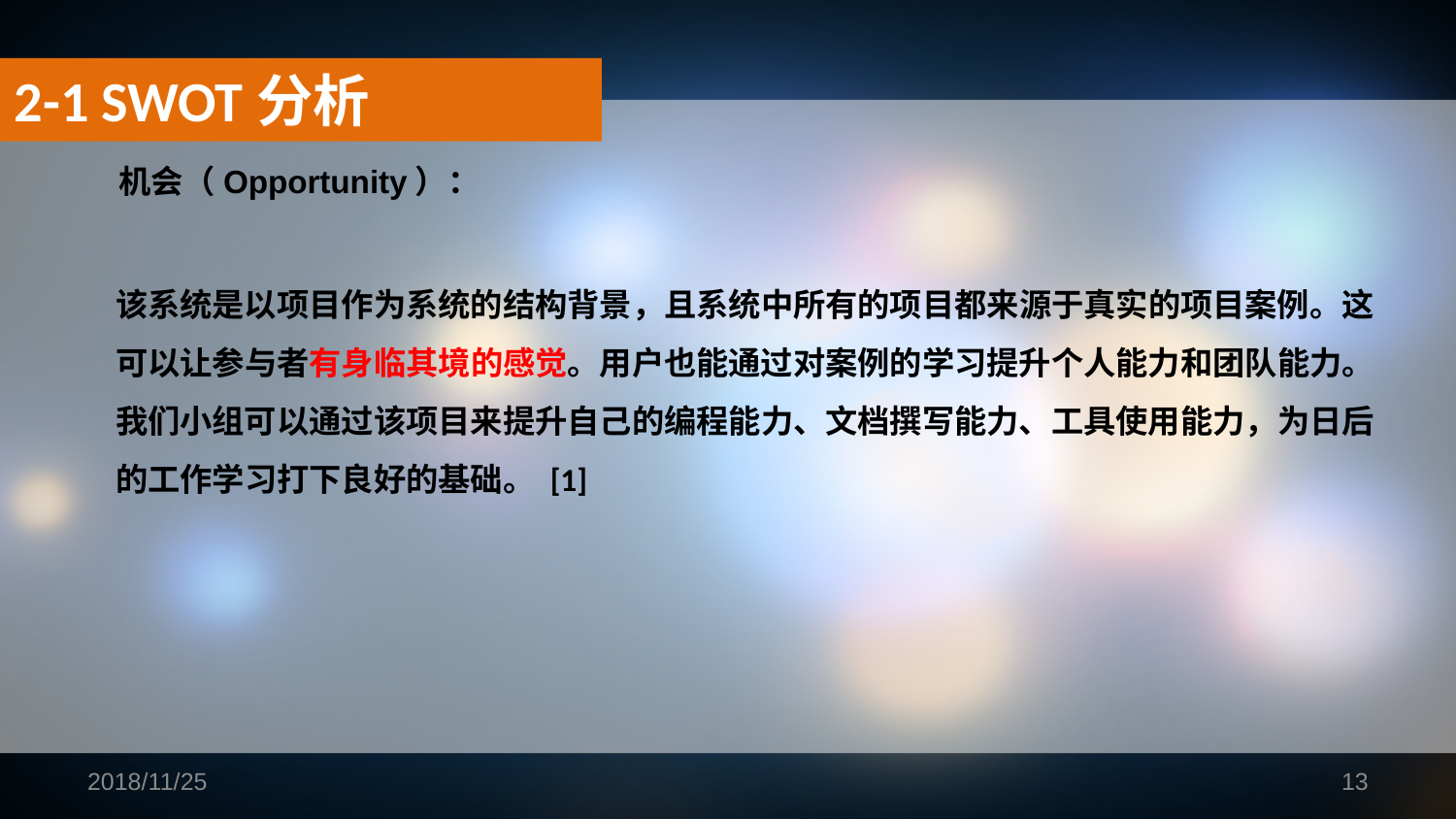

2-1 SWOT分析

机会（Opportunity）：
该系统是以项目作为系统的结构背景，且系统中所有的项目都来源于真实的项目案例。这可以让参与者有身临其境的感觉。用户也能通过对案例的学习提升个人能力和团队能力。
我们小组可以通过该项目来提升自己的编程能力、文档撰写能力、工具使用能力，为日后的工作学习打下良好的基础。 [1]
2018/11/25
13